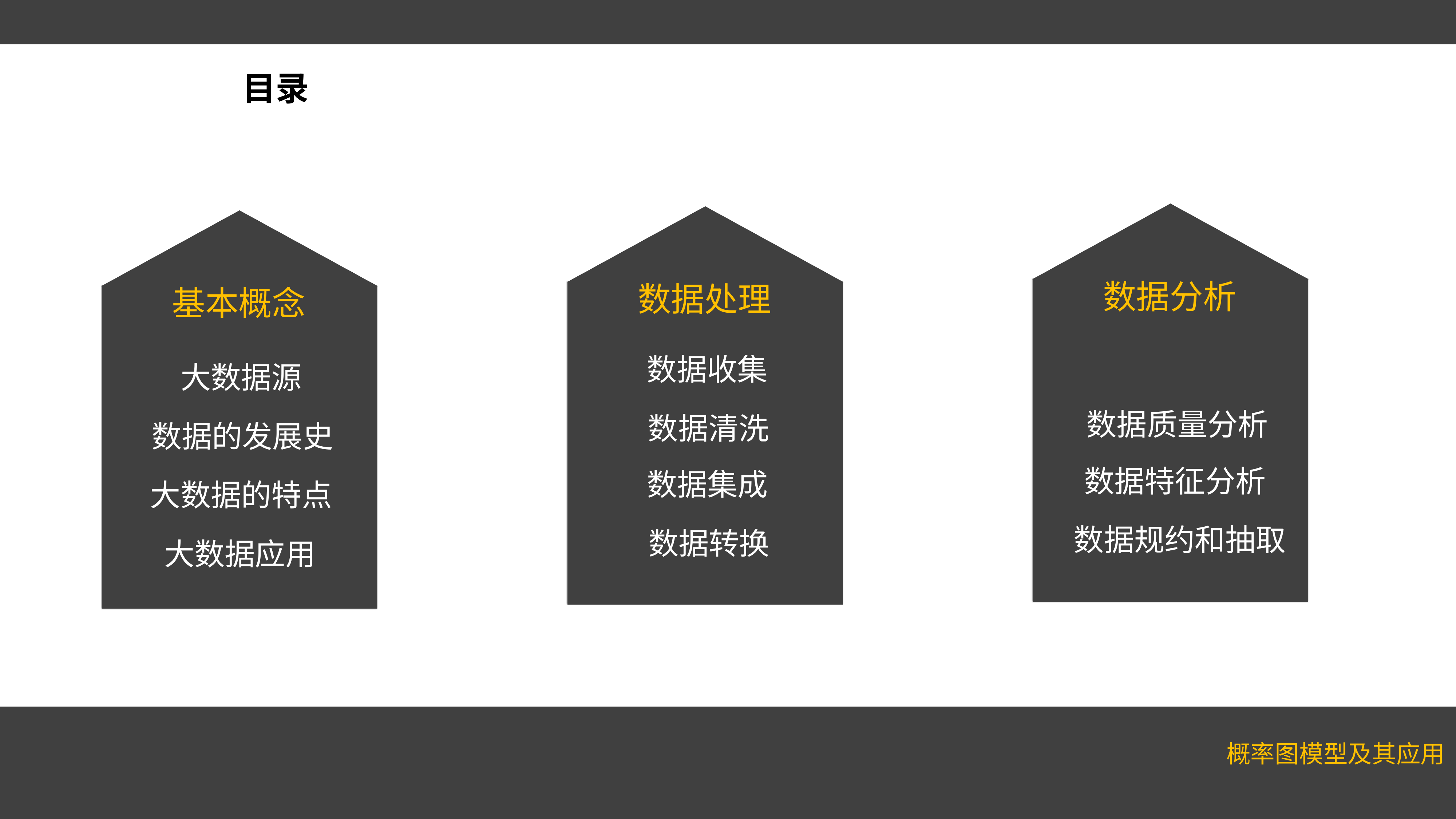

目录
“

数据分析
数据处理
基本概念

数据收集
大数据源

数据质量分析
数据清洗
数据的发展史

数据特征分析
数据集成
大数据的特点

数据规约和抽取
数据转换
大数据应用